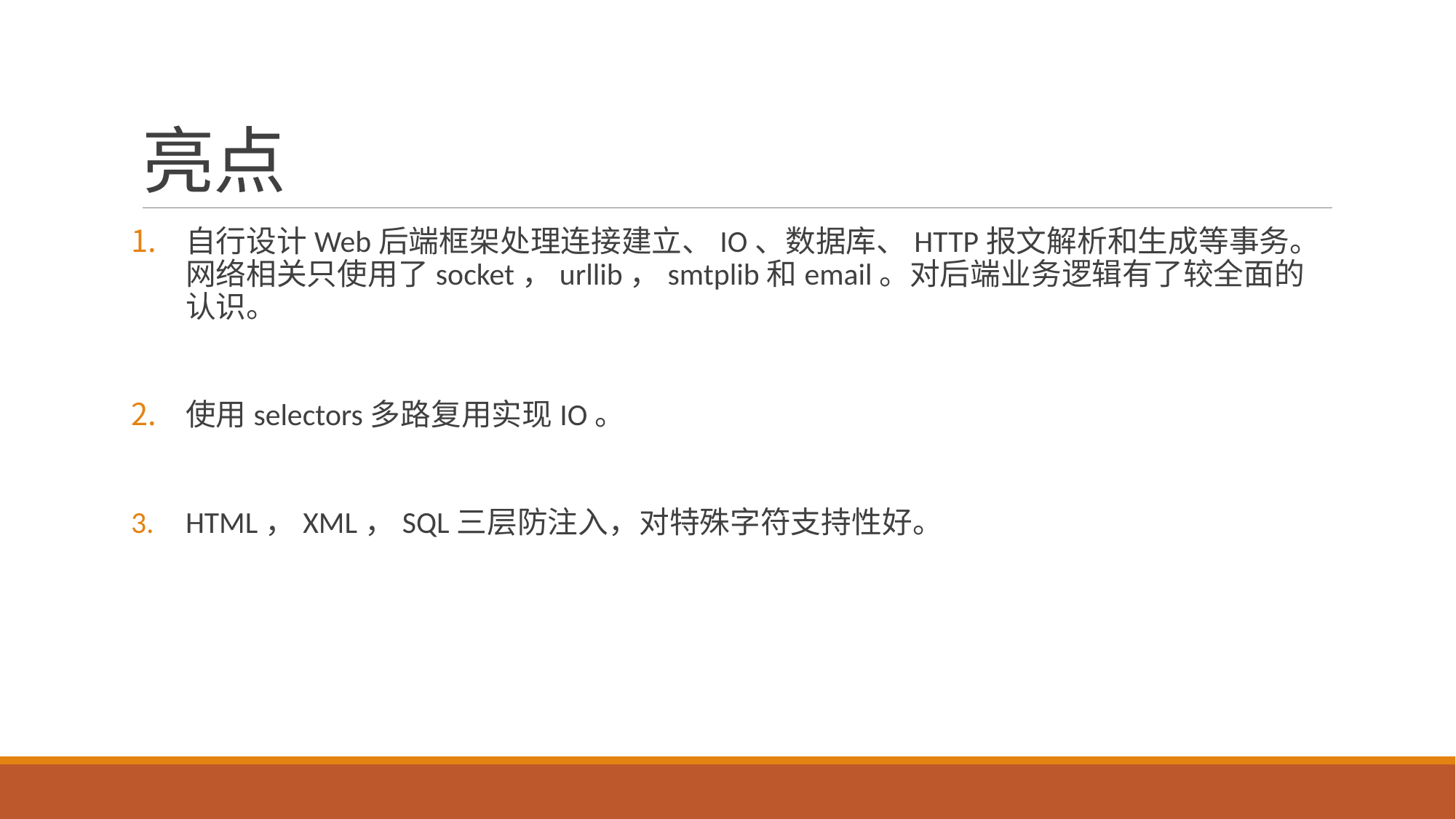

# 亮点
自行设计Web后端框架处理连接建立、IO、数据库、HTTP报文解析和生成等事务。网络相关只使用了socket，urllib，smtplib和email。对后端业务逻辑有了较全面的认识。

使用selectors多路复用实现IO。

HTML，XML，SQL三层防注入，对特殊字符支持性好。